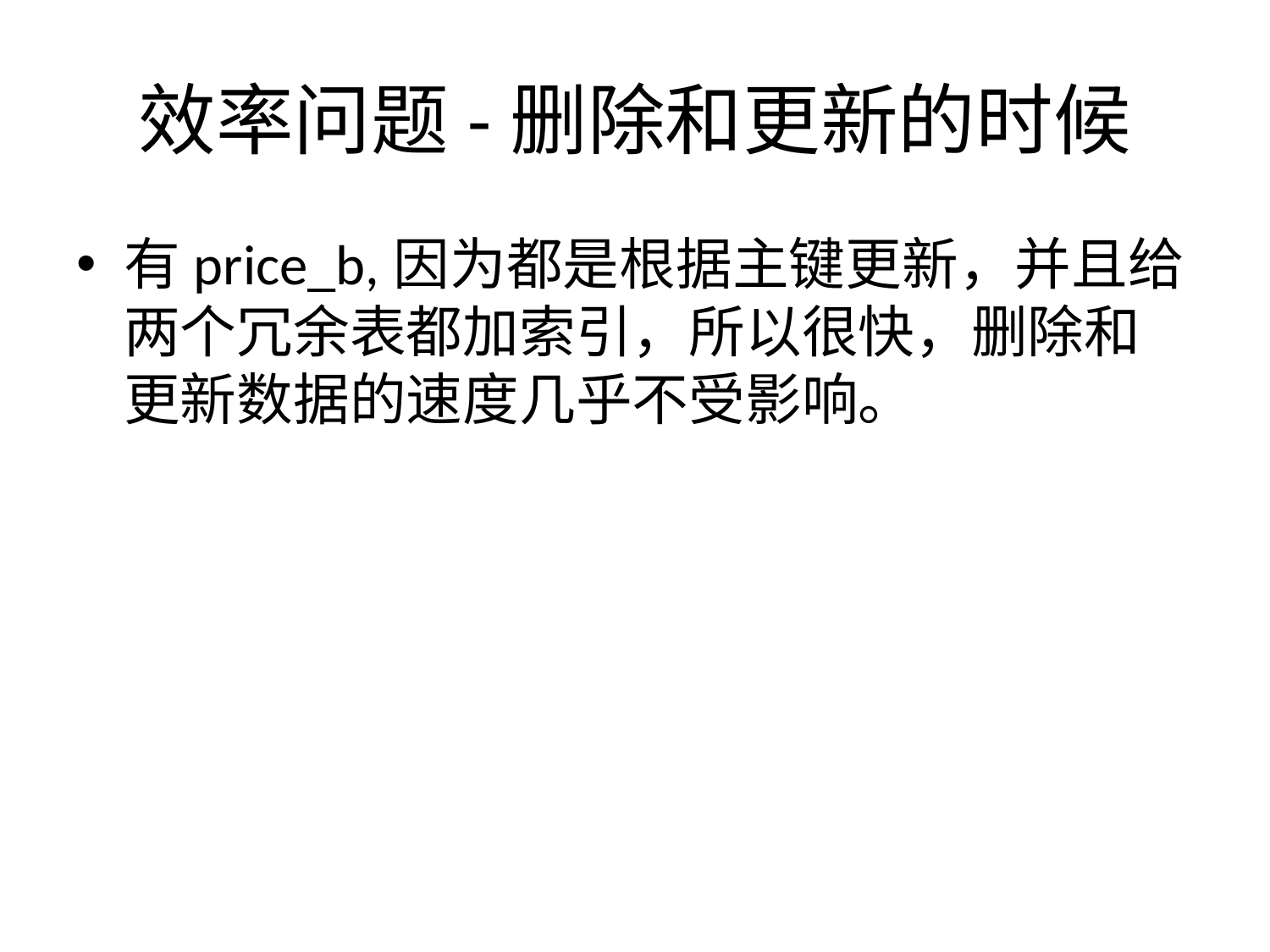

# 效率问题-删除和更新的时候
有price_b,因为都是根据主键更新，并且给两个冗余表都加索引，所以很快，删除和更新数据的速度几乎不受影响。